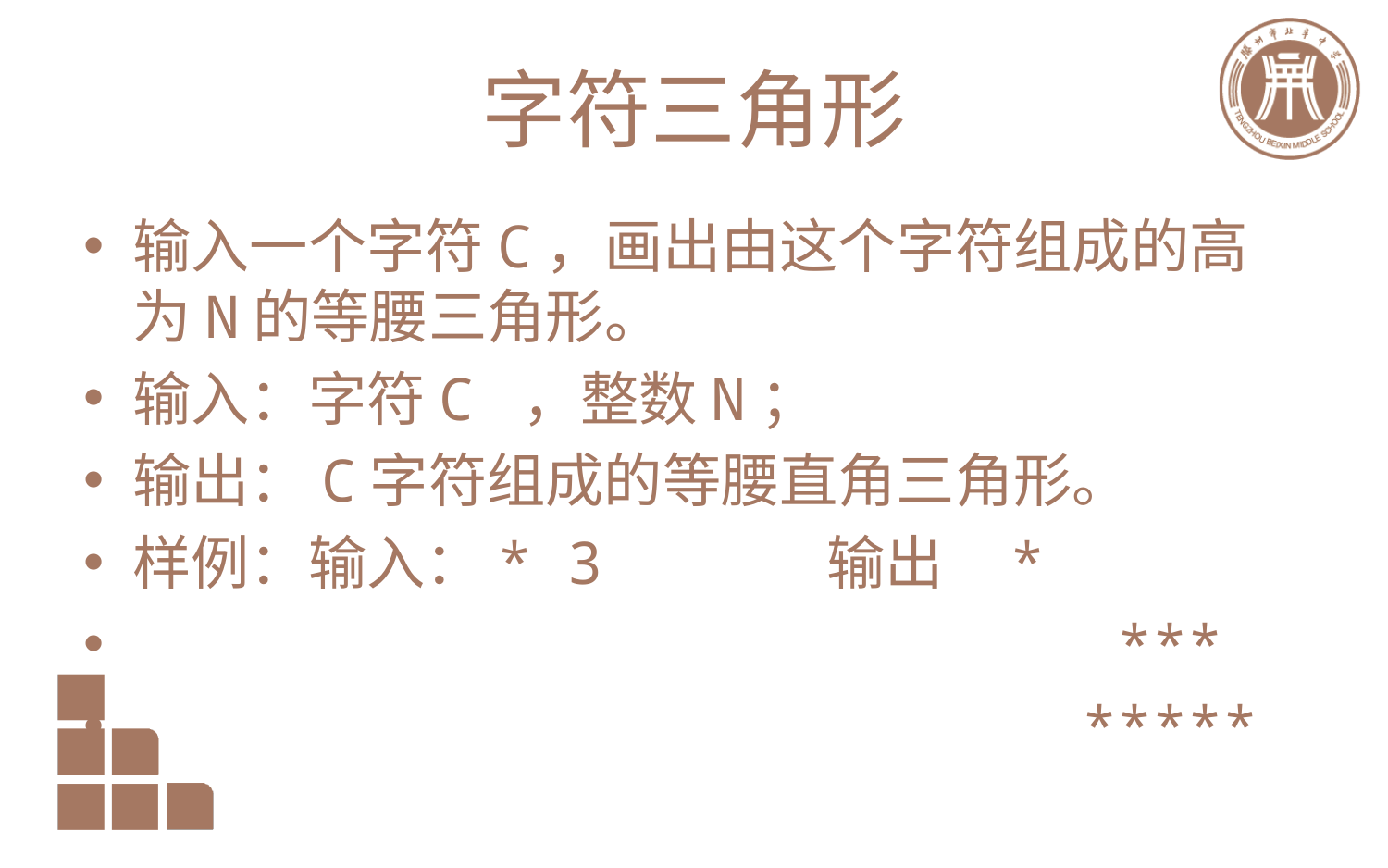

# 字符三角形
输入一个字符C，画出由这个字符组成的高为N的等腰三角形。
输入：字符C ，整数N；
输出：C字符组成的等腰直角三角形。
样例：输入：* 3      输出    *
                            ***
                           *****